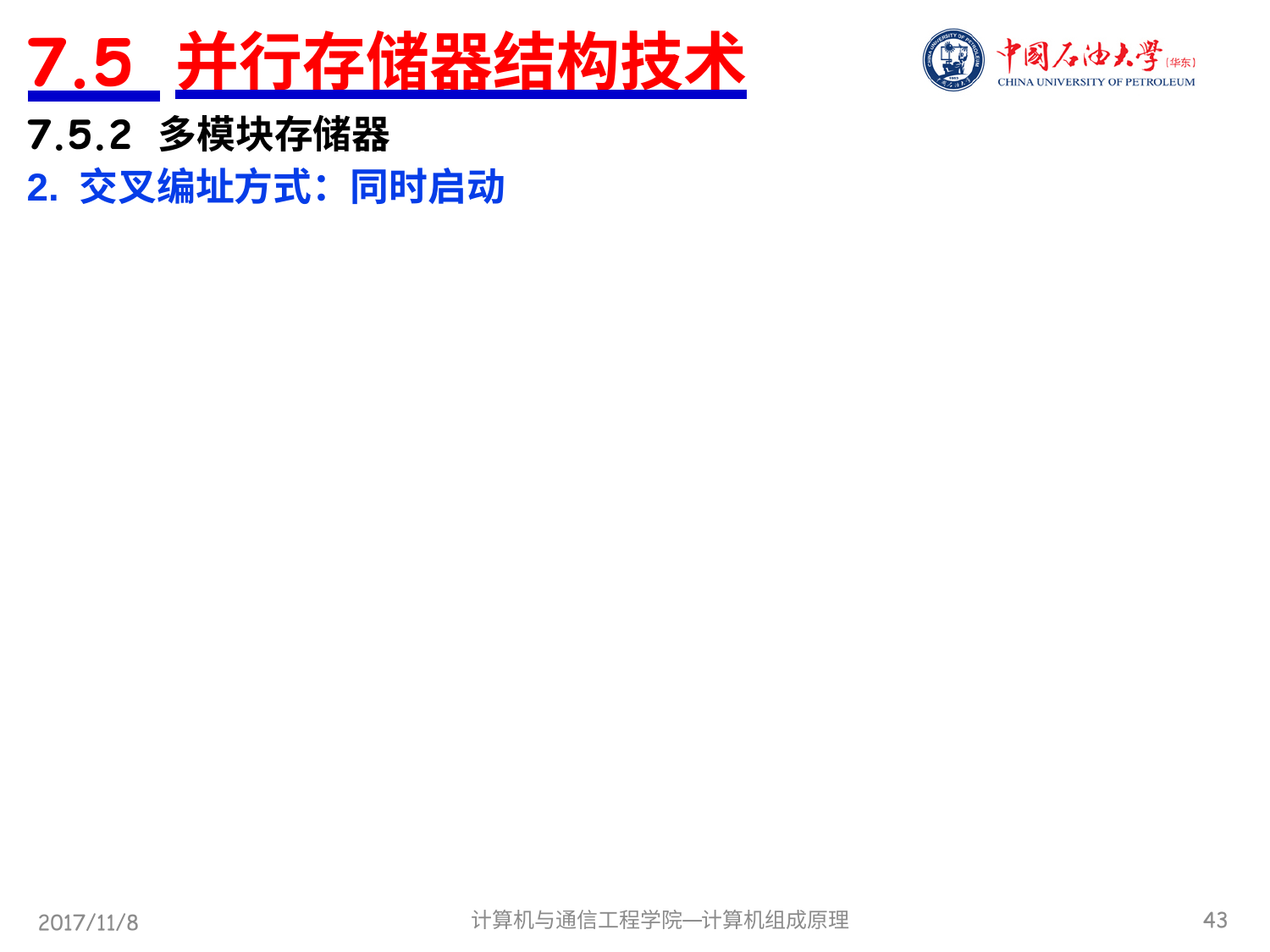

# 7.5 并行存储器结构技术
7.5.2 多模块存储器
2. 交叉编址方式：同时启动
计算机与通信工程学院—计算机组成原理
43
2017/11/8